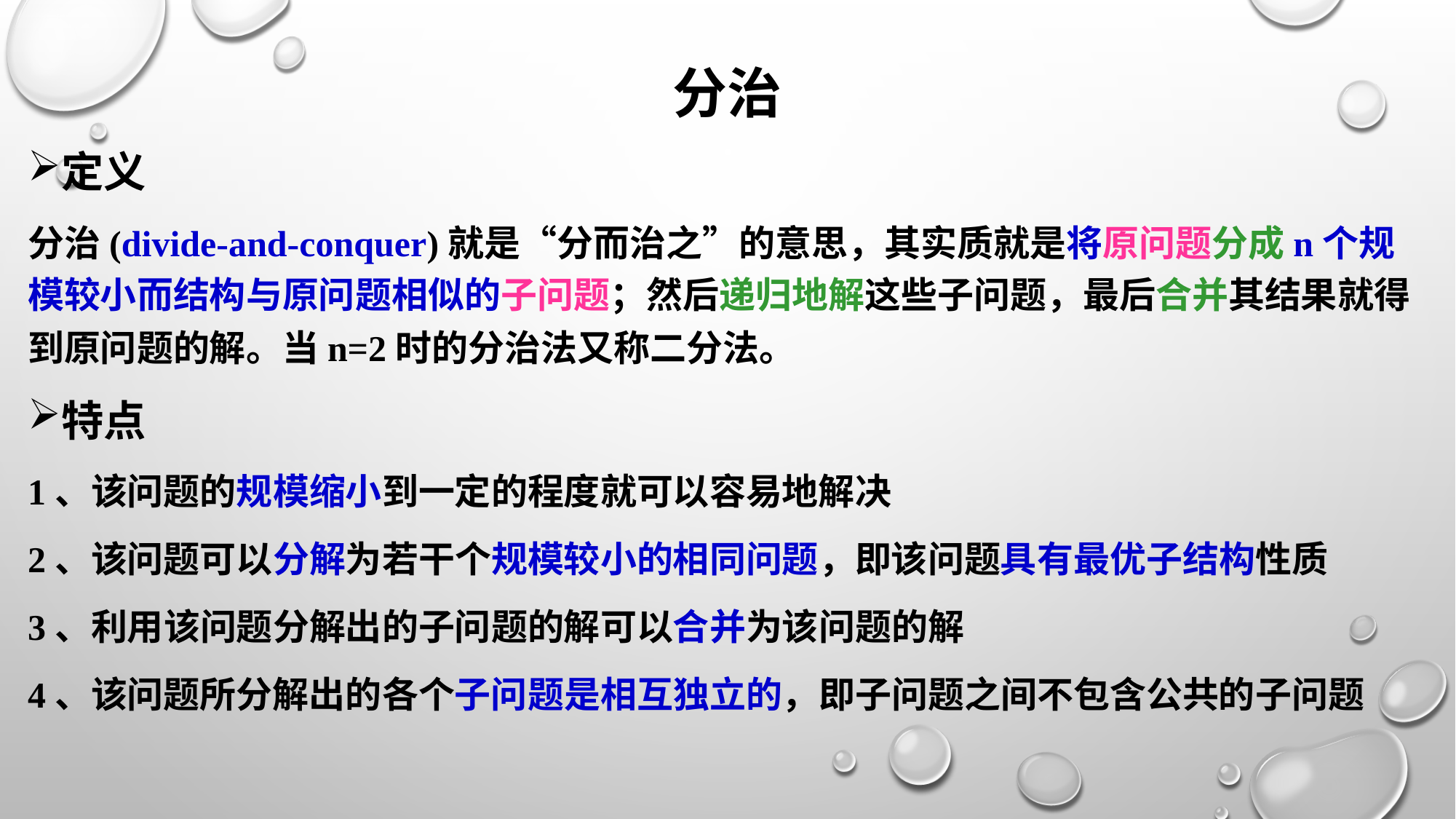

# 分治
定义
分治(divide-and-conquer)就是“分而治之”的意思，其实质就是将原问题分成n个规模较小而结构与原问题相似的子问题；然后递归地解这些子问题，最后合并其结果就得到原问题的解。当n=2时的分治法又称二分法。
特点
1、该问题的规模缩小到一定的程度就可以容易地解决
2、该问题可以分解为若干个规模较小的相同问题，即该问题具有最优子结构性质
3、利用该问题分解出的子问题的解可以合并为该问题的解
4、该问题所分解出的各个子问题是相互独立的，即子问题之间不包含公共的子问题